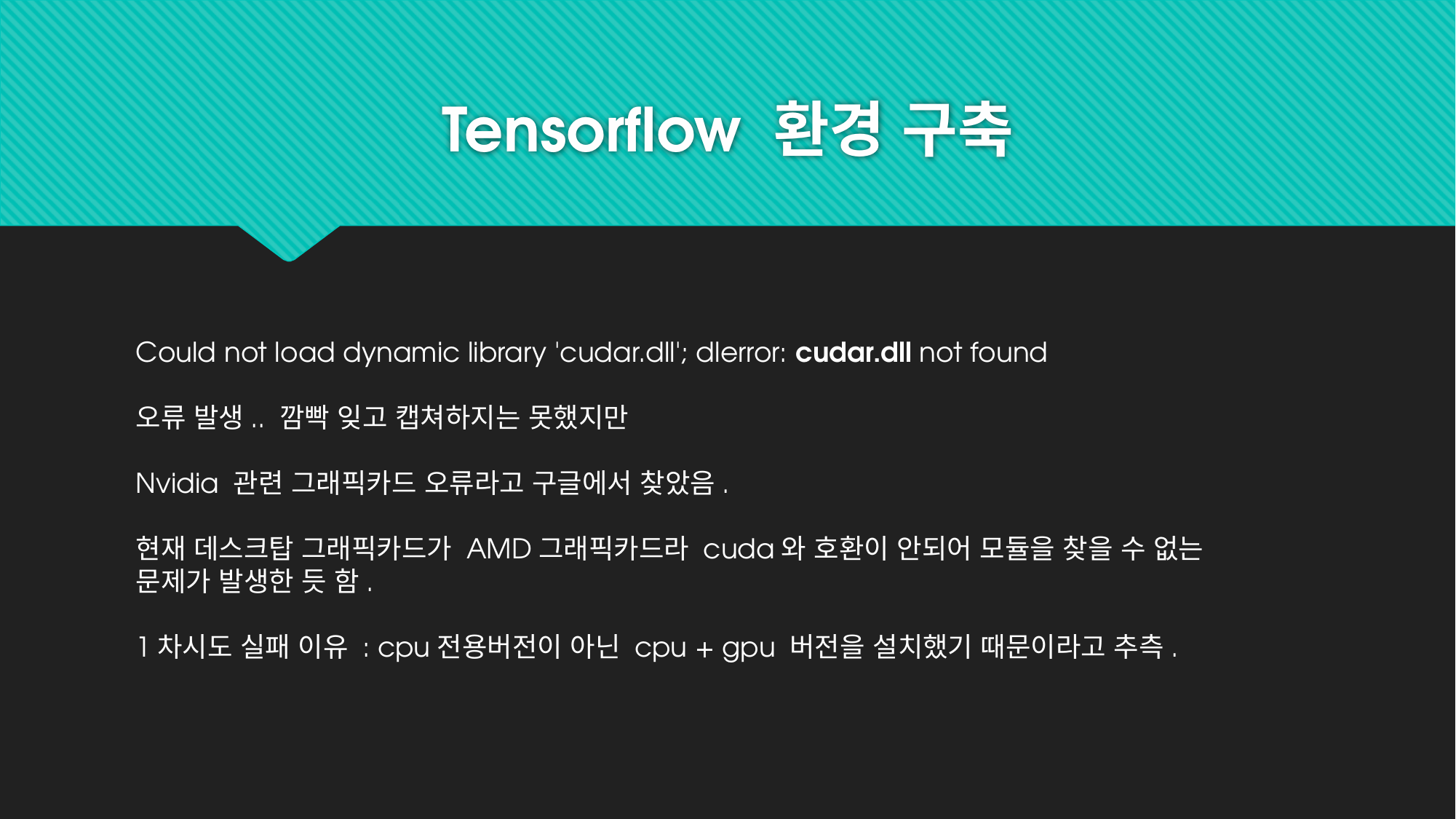

# Tensorflow 환경 구축
Could not load dynamic library 'cudar.dll'; dlerror: cudar.dll not found

오류 발생.. 깜빡 잊고 캡쳐하지는 못했지만

Nvidia 관련 그래픽카드 오류라고 구글에서 찾았음.

현재 데스크탑 그래픽카드가 AMD그래픽카드라 cuda와 호환이 안되어 모듈을 찾을 수 없는 문제가 발생한 듯 함.

1차시도 실패 이유 : cpu전용버전이 아닌 cpu + gpu 버전을 설치했기 때문이라고 추측.